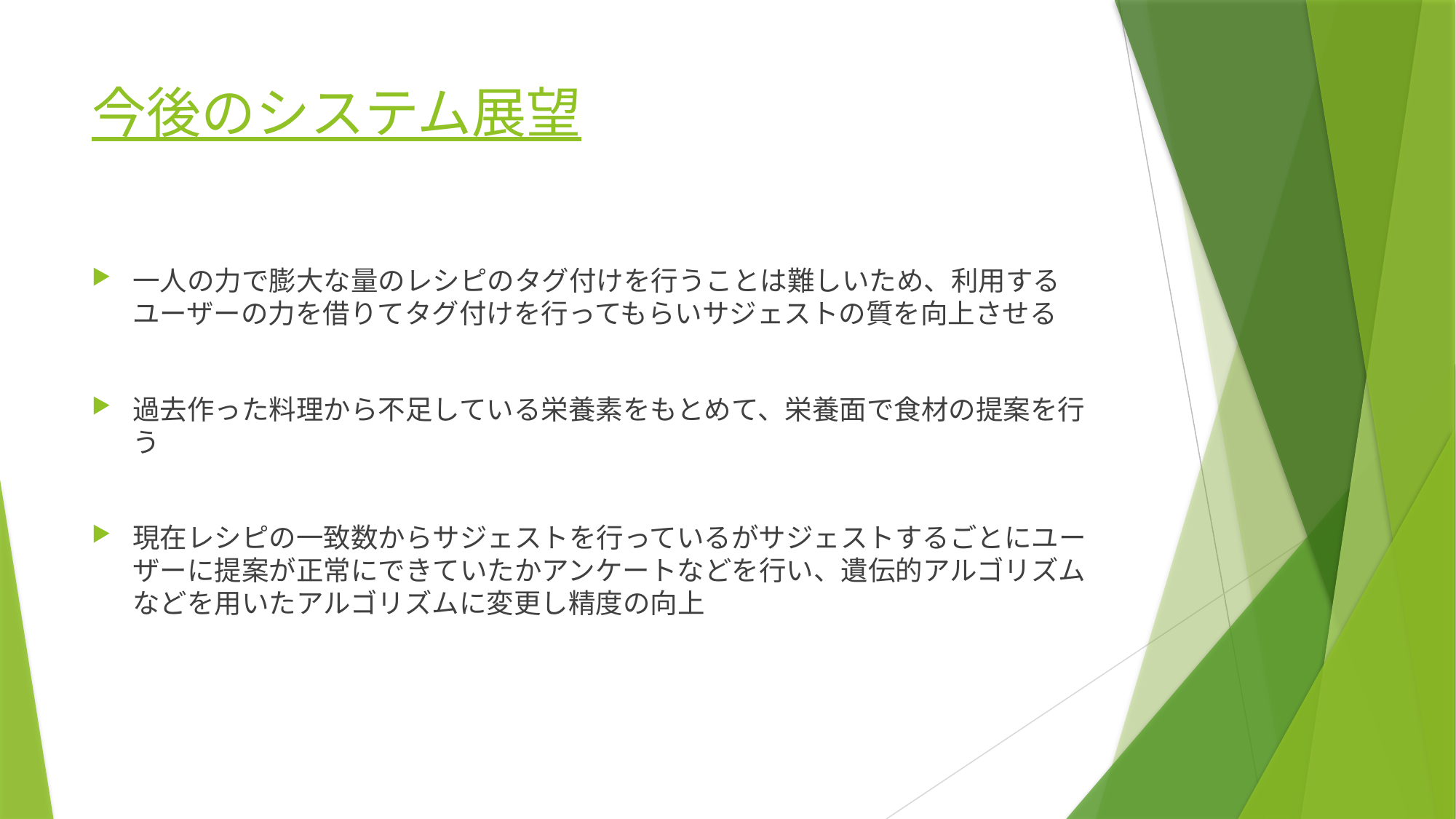

# 今後のシステム展望
一人の力で膨大な量のレシピのタグ付けを行うことは難しいため、利用するユーザーの力を借りてタグ付けを行ってもらいサジェストの質を向上させる

過去作った料理から不足している栄養素をもとめて、栄養面で食材の提案を行う

現在レシピの一致数からサジェストを行っているがサジェストするごとにユーザーに提案が正常にできていたかアンケートなどを行い、遺伝的アルゴリズムなどを用いたアルゴリズムに変更し精度の向上